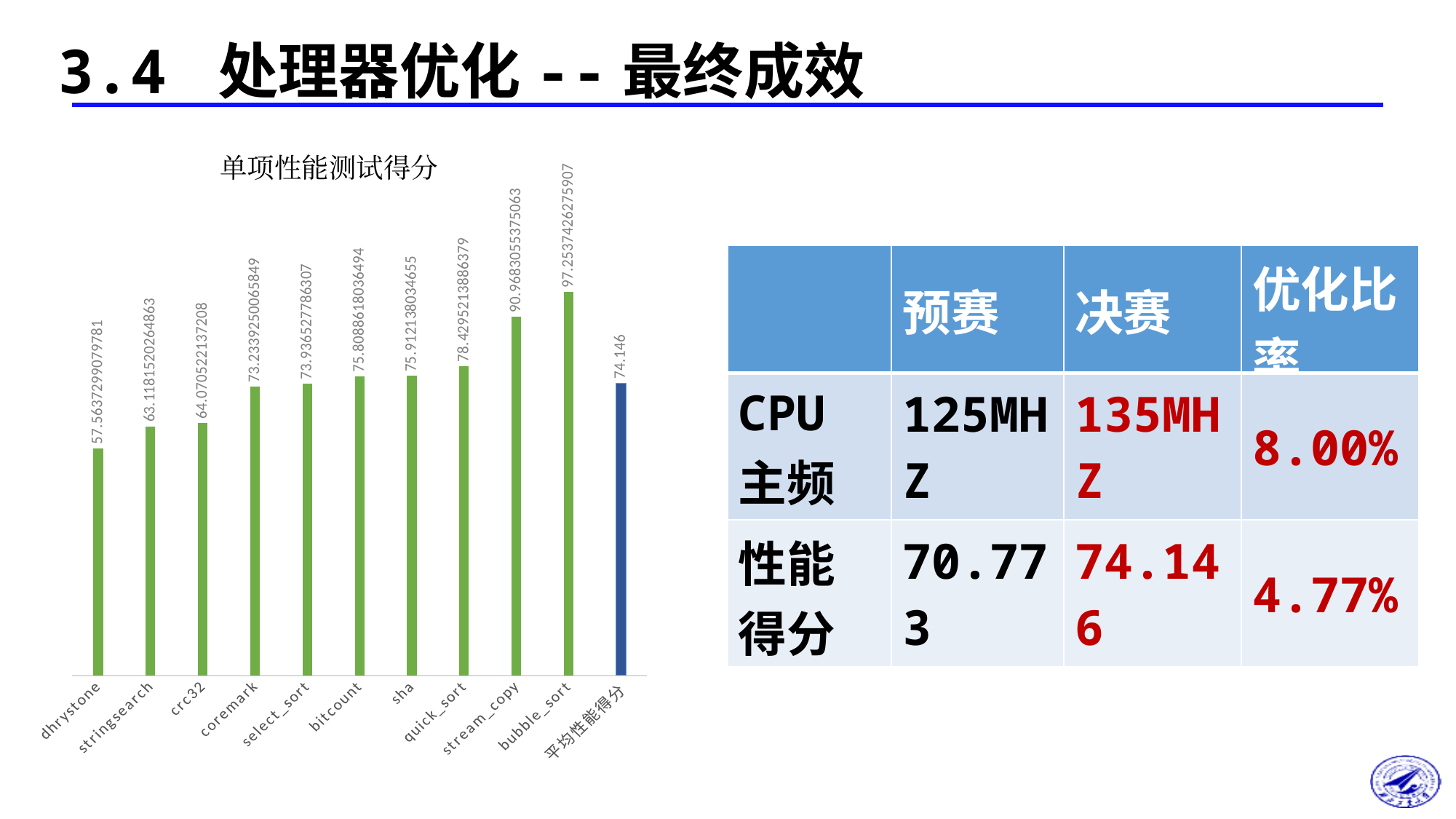

3.4 处理器优化--最终成效
单项性能测试得分

### Chart

| Category | 决赛 |
|---|---|
| dhrystone | 57.5637299079781 |
| stringsearch | 63.1181520264863 |
| crc32 | 64.070522137208 |
| coremark | 73.2339250065849 |
| select_sort | 73.936527786307 |
| bitcount | 75.8088618036494 |
| sha | 75.912138034655 |
| quick_sort | 78.4295213886379 |
| stream_copy | 90.9683055375063 |
| bubble_sort | 97.2537426275907 |
| 平均性能得分 | 74.146 |
|  | 预赛 | 决赛 | 优化比率 |
| --- | --- | --- | --- |
| CPU 主频 | 125MHZ | 135MHZ | 8.00% |
| 性能得分 | 70.773 | 74.146 | 4.77% |